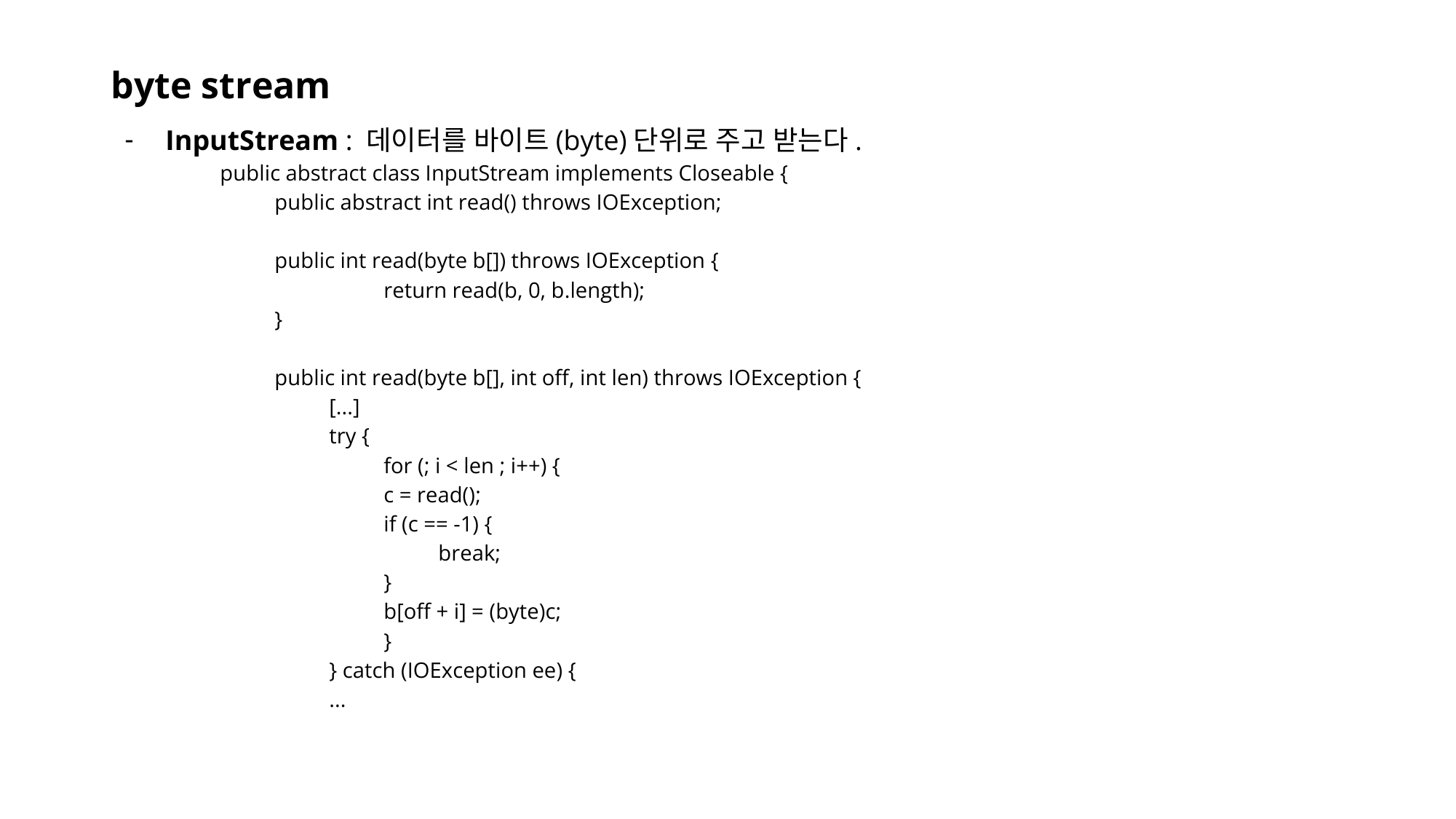

byte stream

InputStream : 데이터를 바이트(byte)단위로 주고 받는다.
public abstract class InputStream implements Closeable {
public abstract int read() throws IOException;

 	public int read(byte b[]) throws IOException {
 		return read(b, 0, b.length);
}

public int read(byte b[], int off, int len) throws IOException {
[...]
try {
for (; i < len ; i++) {
c = read();
if (c == -1) {
break;
 	}
 	b[off + i] = (byte)c;
}
} catch (IOException ee) {
...